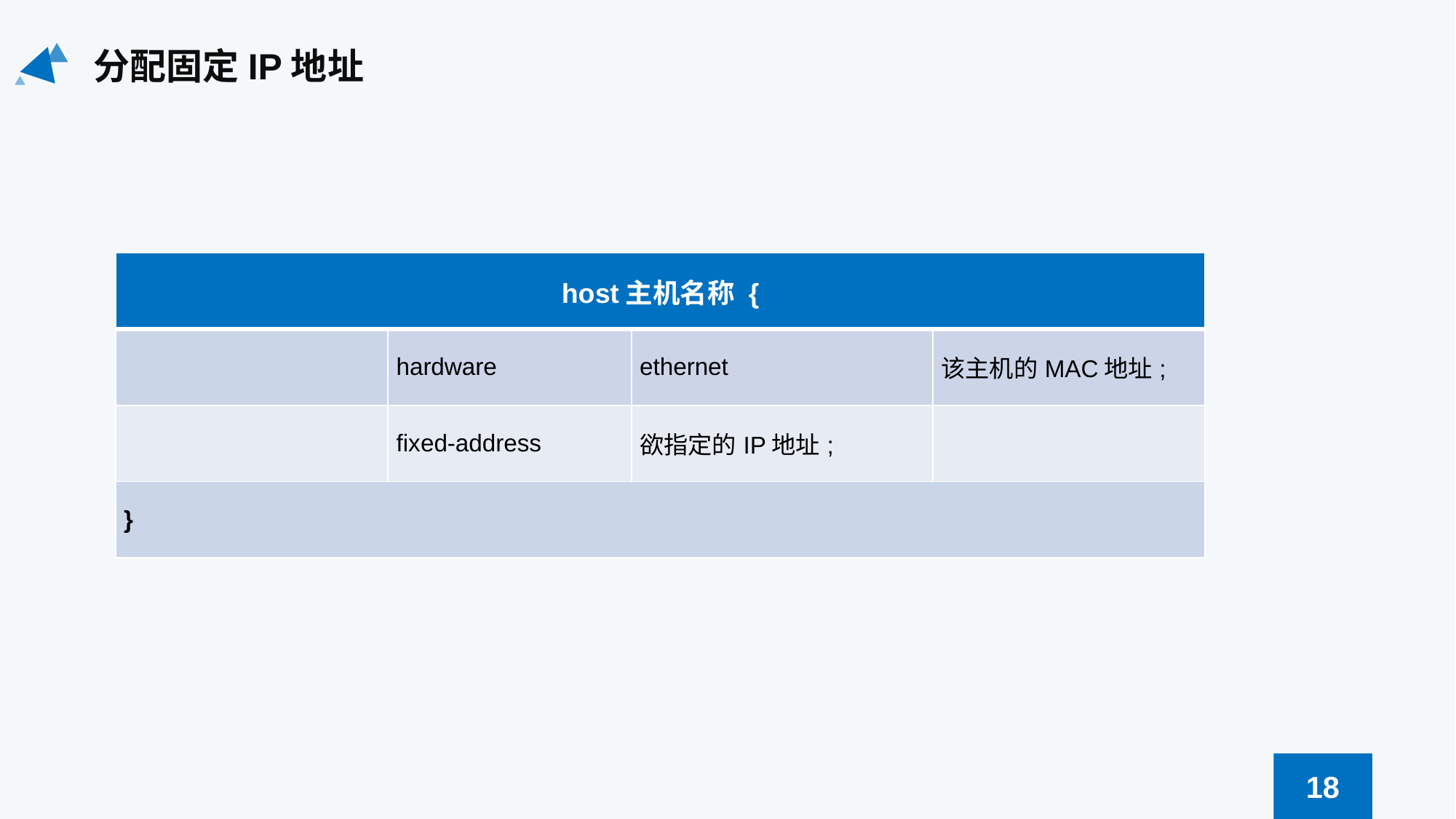

分配固定IP地址

| host主机名称 { |  |  |  |
| --- | --- | --- | --- |
|  | hardware | ethernet | 该主机的MAC地址; |
|  | fixed-address | 欲指定的IP地址; |  |
| } |  |  |  |

18